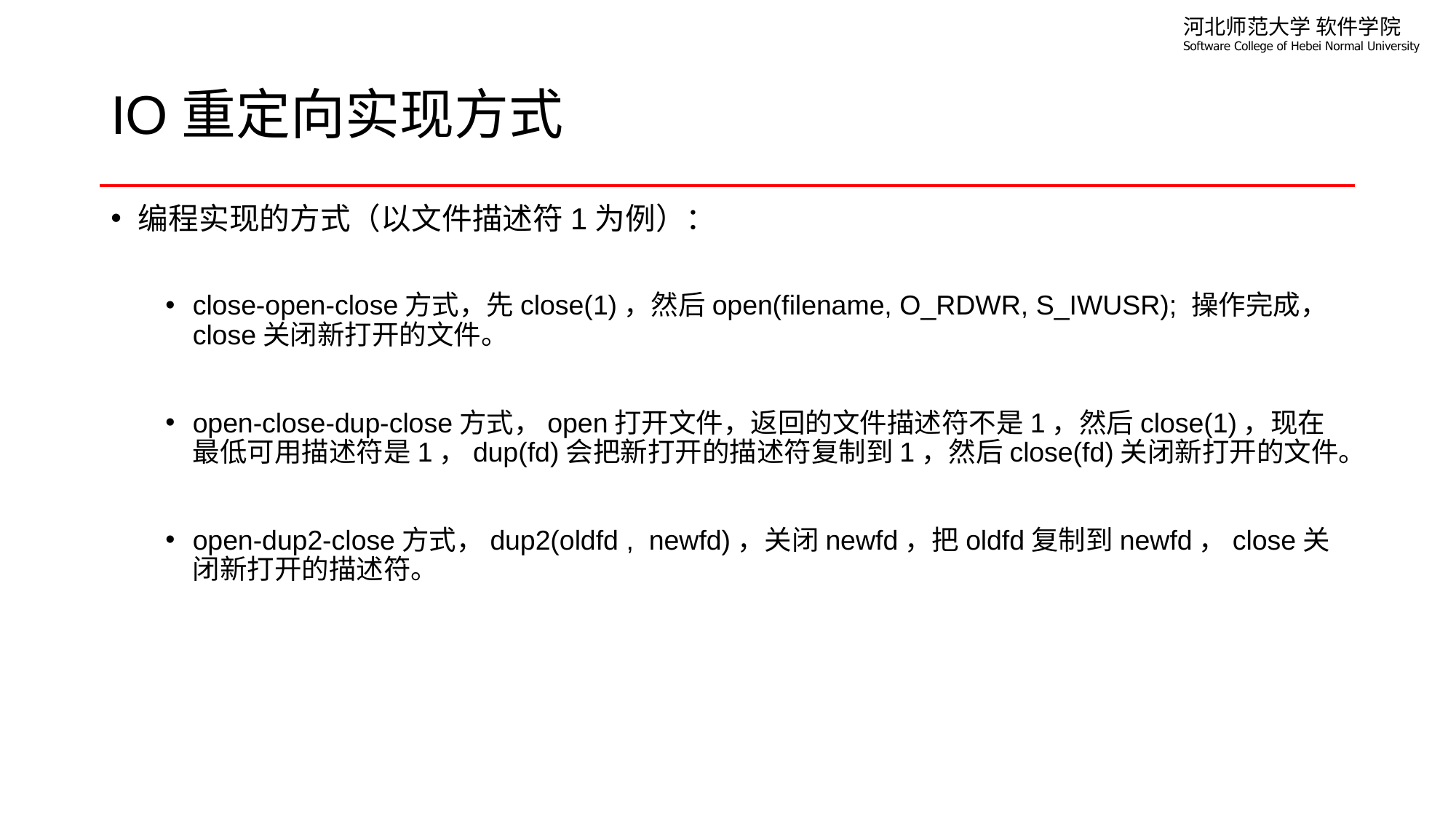

# IO重定向实现方式
编程实现的方式（以文件描述符1为例）：

close-open-close方式，先close(1)，然后open(filename, O_RDWR, S_IWUSR); 操作完成，close关闭新打开的文件。

open-close-dup-close方式，open打开文件，返回的文件描述符不是1，然后close(1)，现在最低可用描述符是1，dup(fd)会把新打开的描述符复制到1，然后close(fd)关闭新打开的文件。

open-dup2-close方式，dup2(oldfd ,  newfd)，关闭newfd，把oldfd复制到newfd，close关闭新打开的描述符。